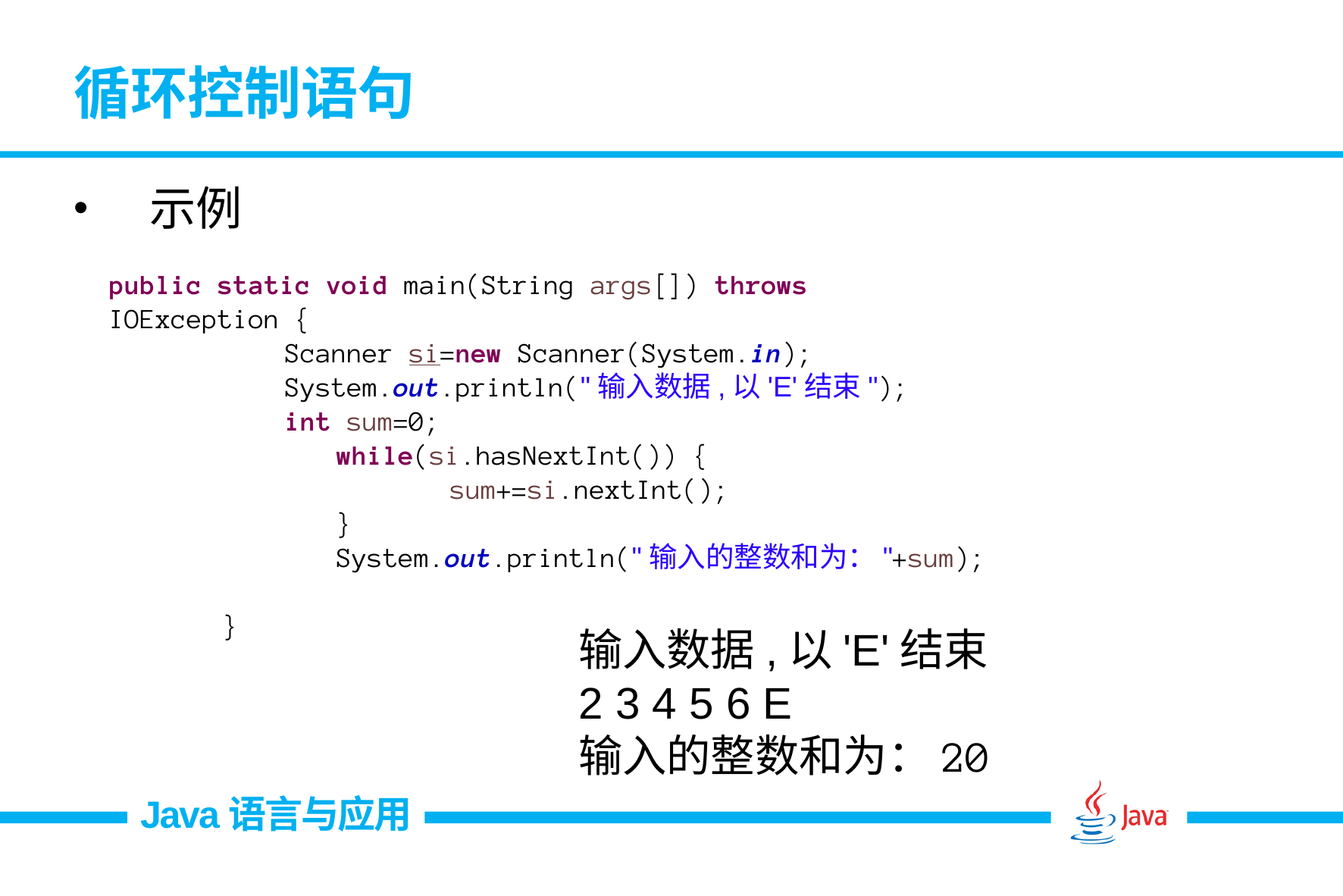

# 循环控制语句
示例

public static void main(String args[]) throws IOException {	    Scanner si=new Scanner(System.in);	    System.out.println("输入数据,以'E'结束");	    int sum=0;		while(si.hasNextInt()) {			sum+=si.nextInt();		}		System.out.println("输入的整数和为："+sum); 	}
输入数据,以'E'结束2 3 4 5 6 E输入的整数和为：20